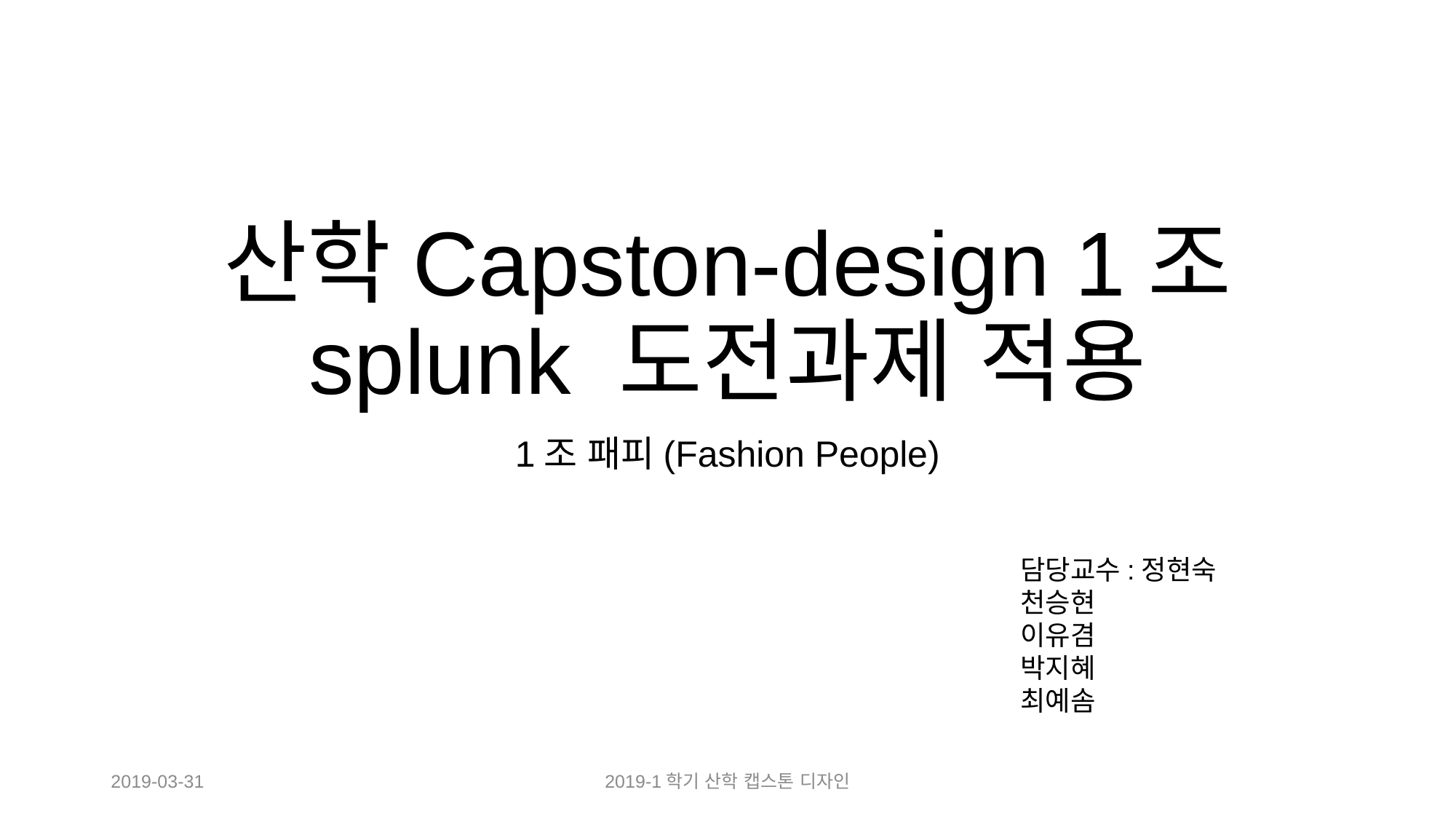

# 산학Capston-design 1조 splunk 도전과제 적용
1조 패피(Fashion People)
담당교수:정현숙
천승현
이유겸
박지혜
최예솜
2019-03-31
2019-1학기 산학 캡스톤 디자인